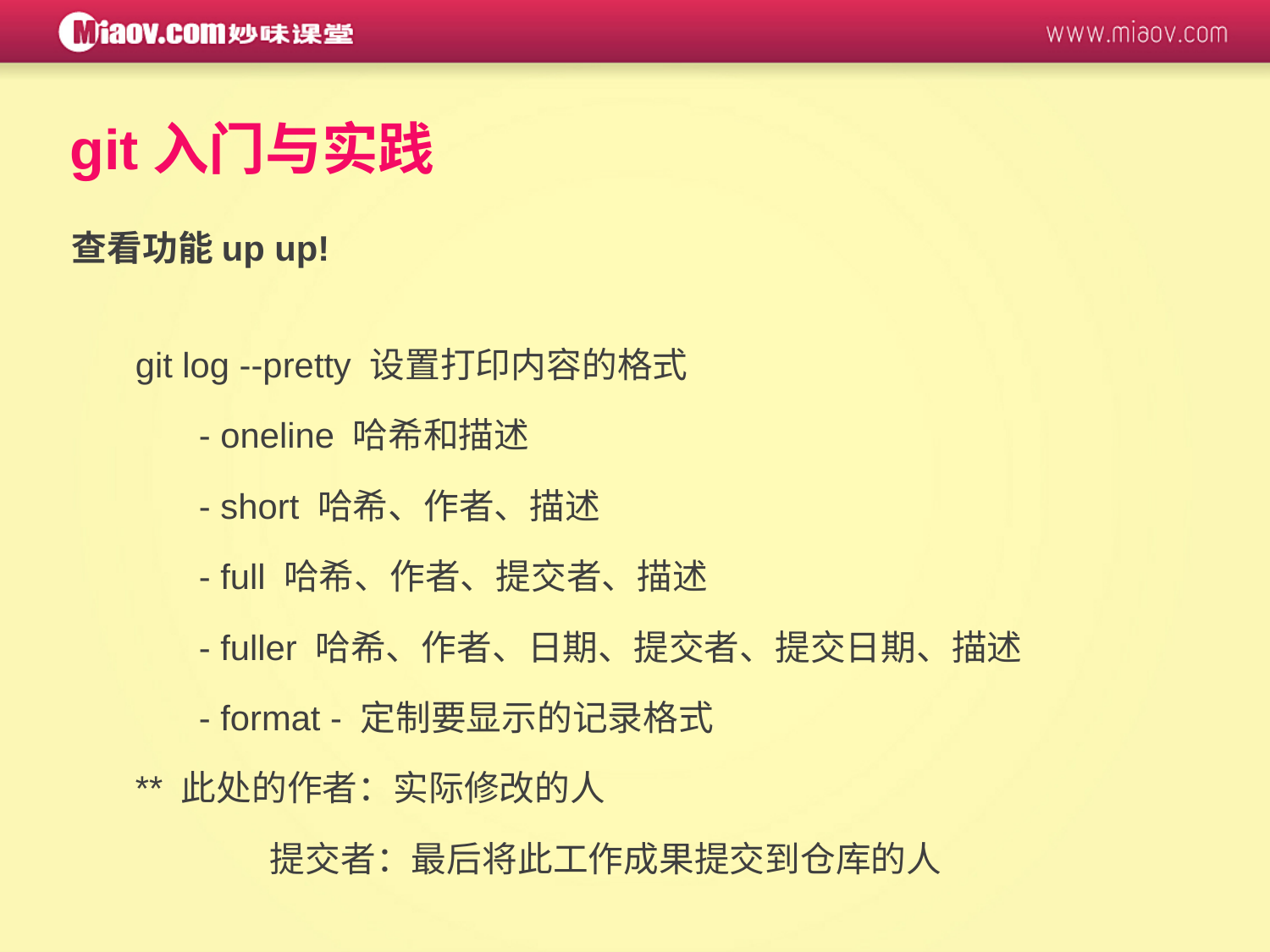

git入门与实践

查看功能up up!

git log --pretty 设置打印内容的格式
	- oneline 哈希和描述
	- short 哈希、作者、描述
	- full 哈希、作者、提交者、描述
	- fuller 哈希、作者、日期、提交者、提交日期、描述
	- format - 定制要显示的记录格式
** 此处的作者：实际修改的人
	        提交者：最后将此工作成果提交到仓库的人